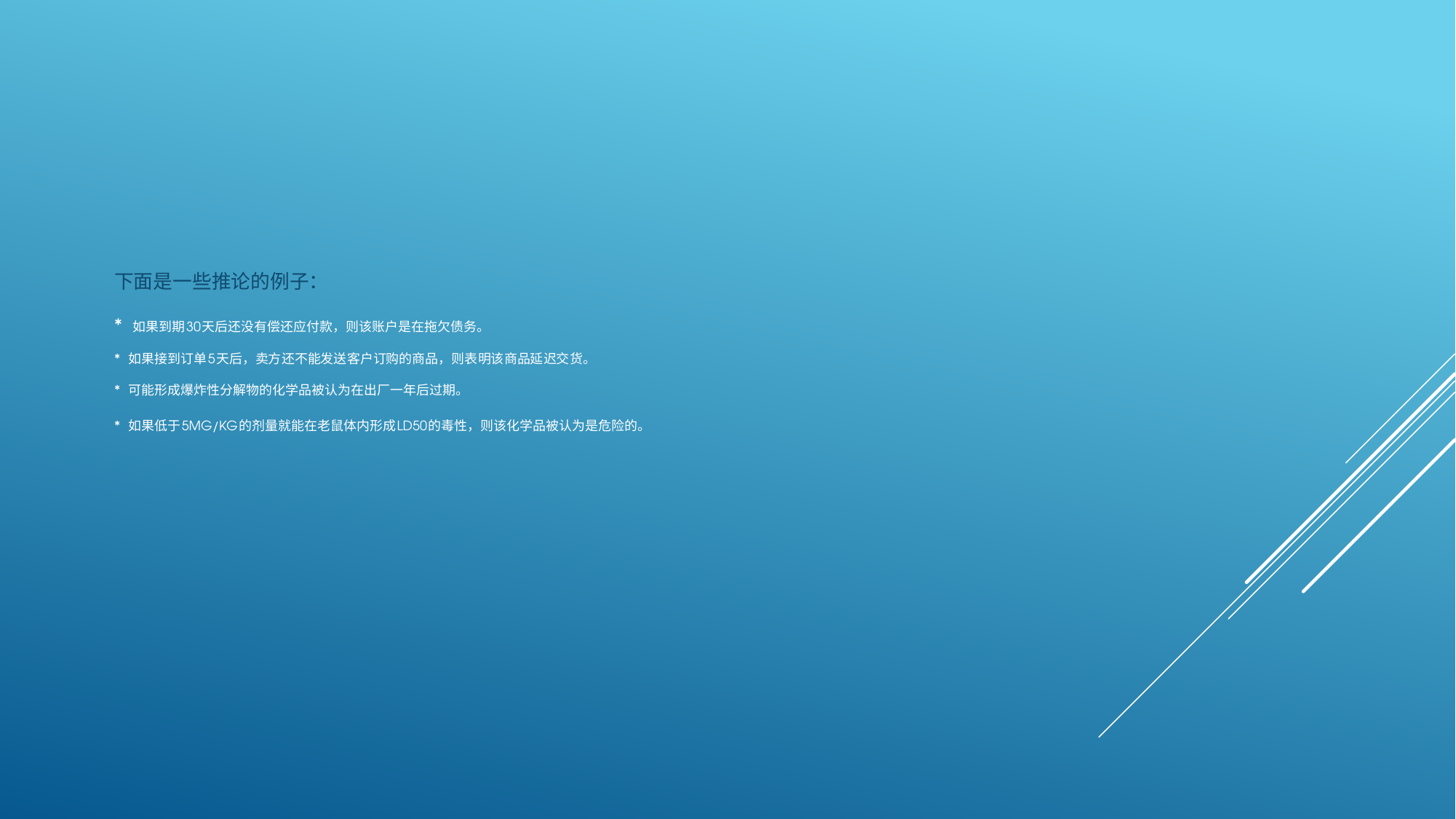

# 下面是一些推论的例子： *  如果到期30天后还没有偿还应付款，则该账户是在拖欠债务。 *  如果接到订单5天后，卖方还不能发送客户订购的商品，则表明该商品延迟交货。 *  可能形成爆炸性分解物的化学品被认为在出厂一年后过期。 *  如果低于5mg/kg的剂量就能在老鼠体内形成LD50的毒性，则该化学品被认为是危险的。